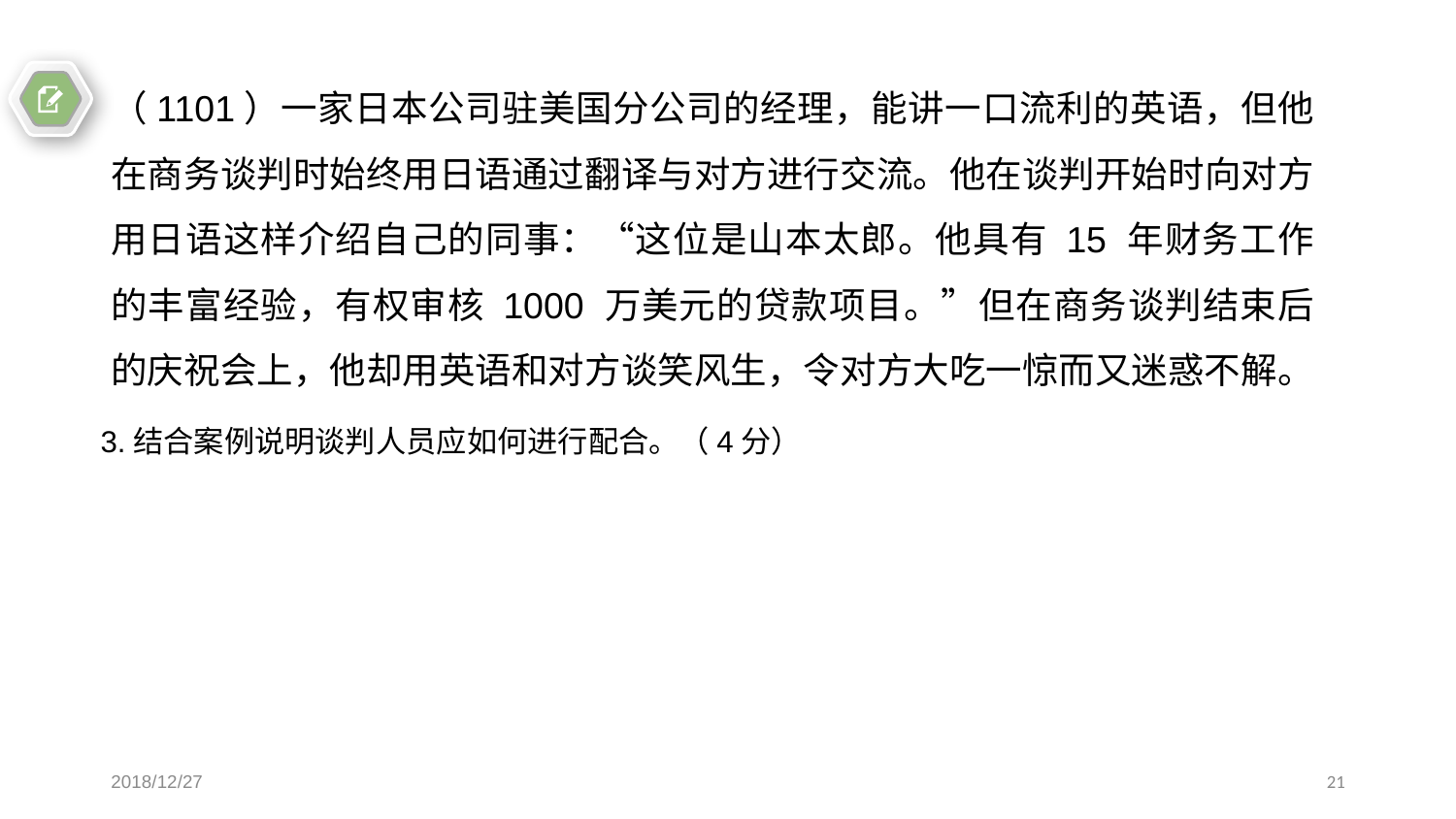

（1101）一家日本公司驻美国分公司的经理，能讲一口流利的英语，但他在商务谈判时始终用日语通过翻译与对方进行交流。他在谈判开始时向对方用日语这样介绍自己的同事：“这位是山本太郎。他具有 15 年财务工作的丰富经验，有权审核 1000 万美元的贷款项目。”但在商务谈判结束后的庆祝会上，他却用英语和对方谈笑风生，令对方大吃一惊而又迷惑不解。
3.结合案例说明谈判人员应如何进行配合。（4分）
2018/12/27
21